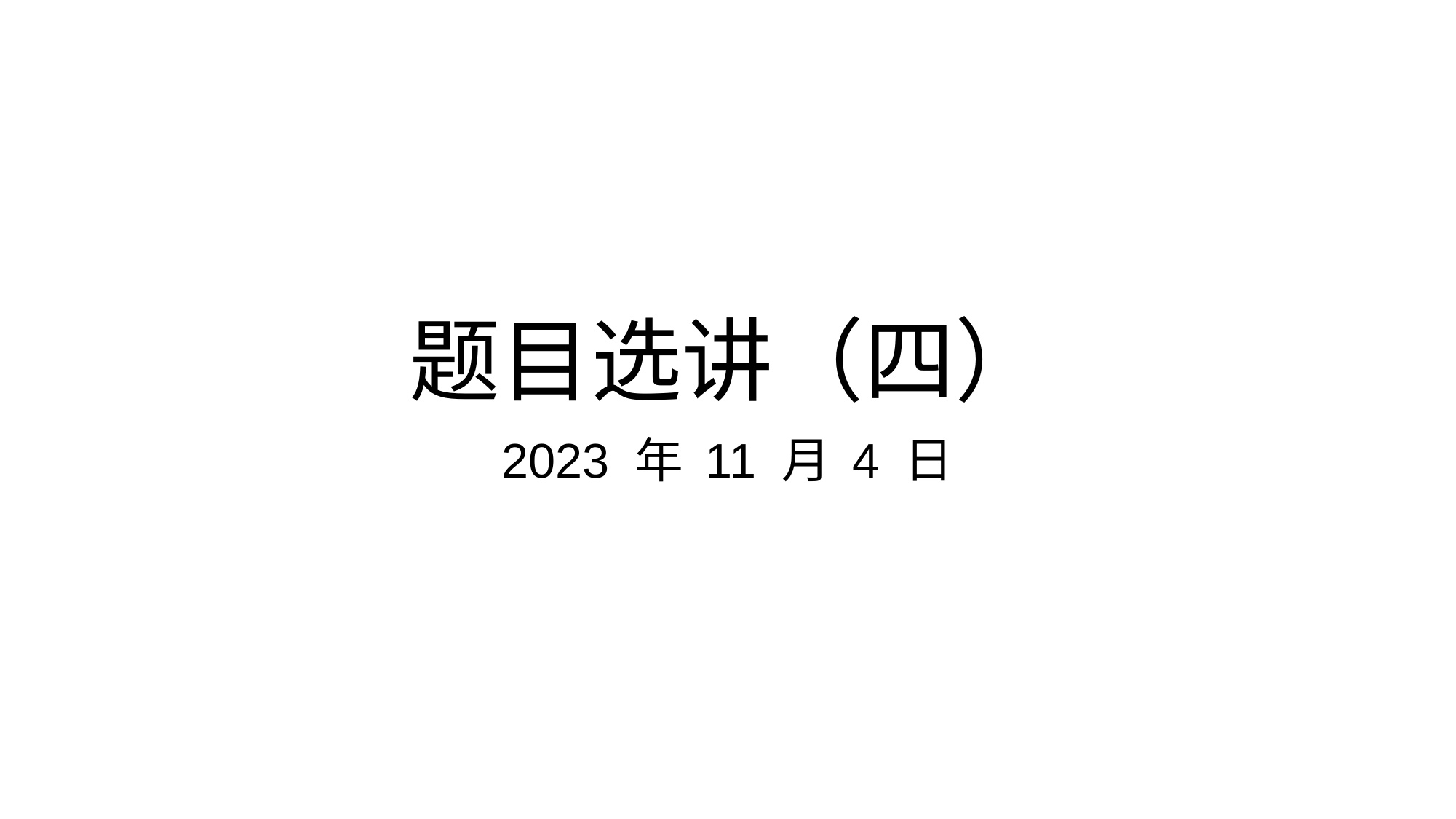

# 题目选讲（四）
2023 年 11 月 4 日